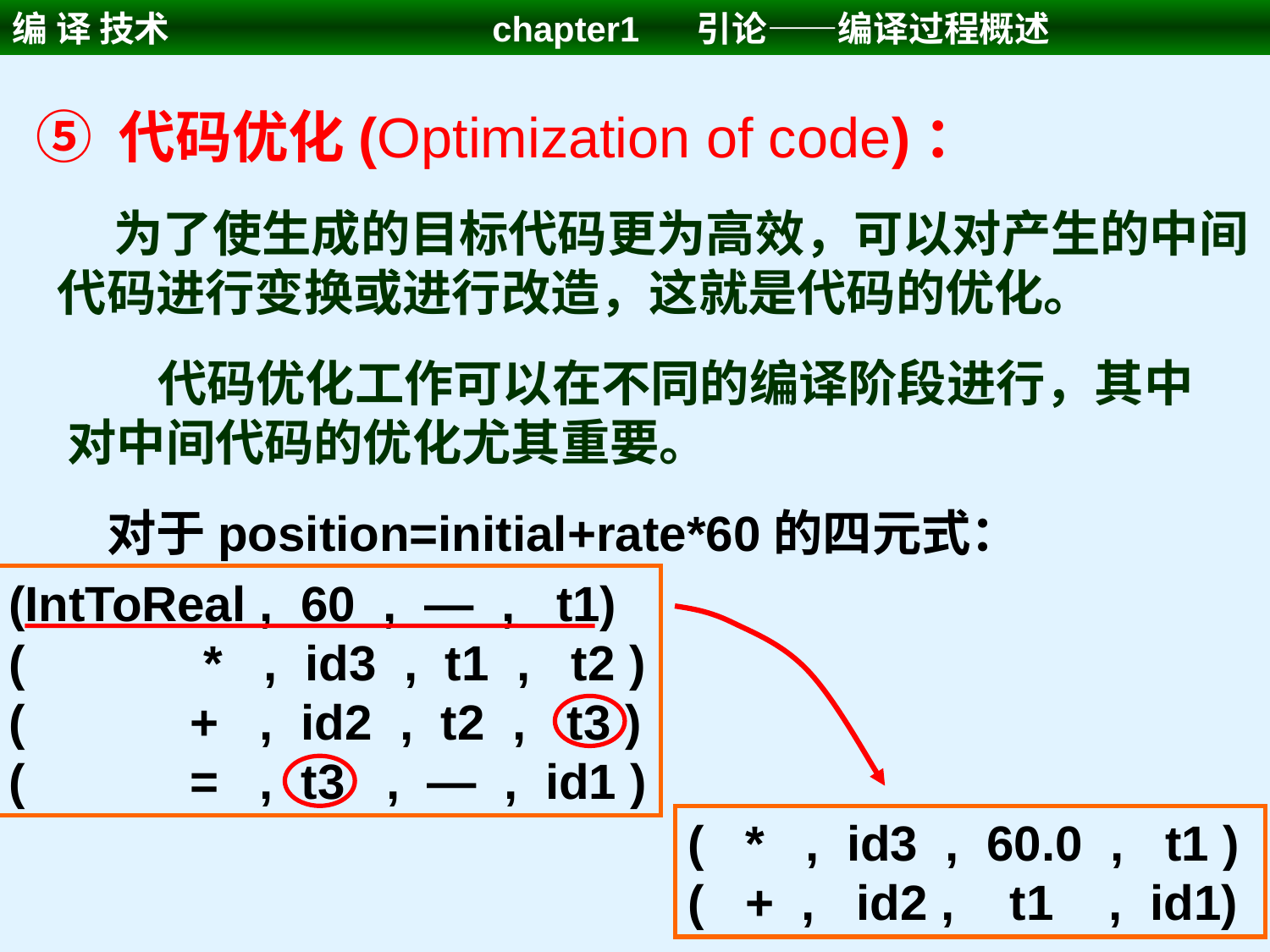

⑤ 代码优化(Optimization of code)：
    为了使生成的目标代码更为高效，可以对产生的中间代码进行变换或进行改造，这就是代码的优化。
       代码优化工作可以在不同的编译阶段进行，其中对中间代码的优化尤其重要。
对于position=initial+rate*60的四元式：
(IntToReal ,  60  ,  —  ,   t1)
(             *   ,  id3  ,  t1  ,   t2 )
(            +   ,  id2  ,  t2  ,   t3 )
(            =   ,  t3   ,  —  ,  id1 )

(   *   ,  id3  ,  60.0  ,   t1 )
(   +  ,   id2 ,    t1    ,  id1)